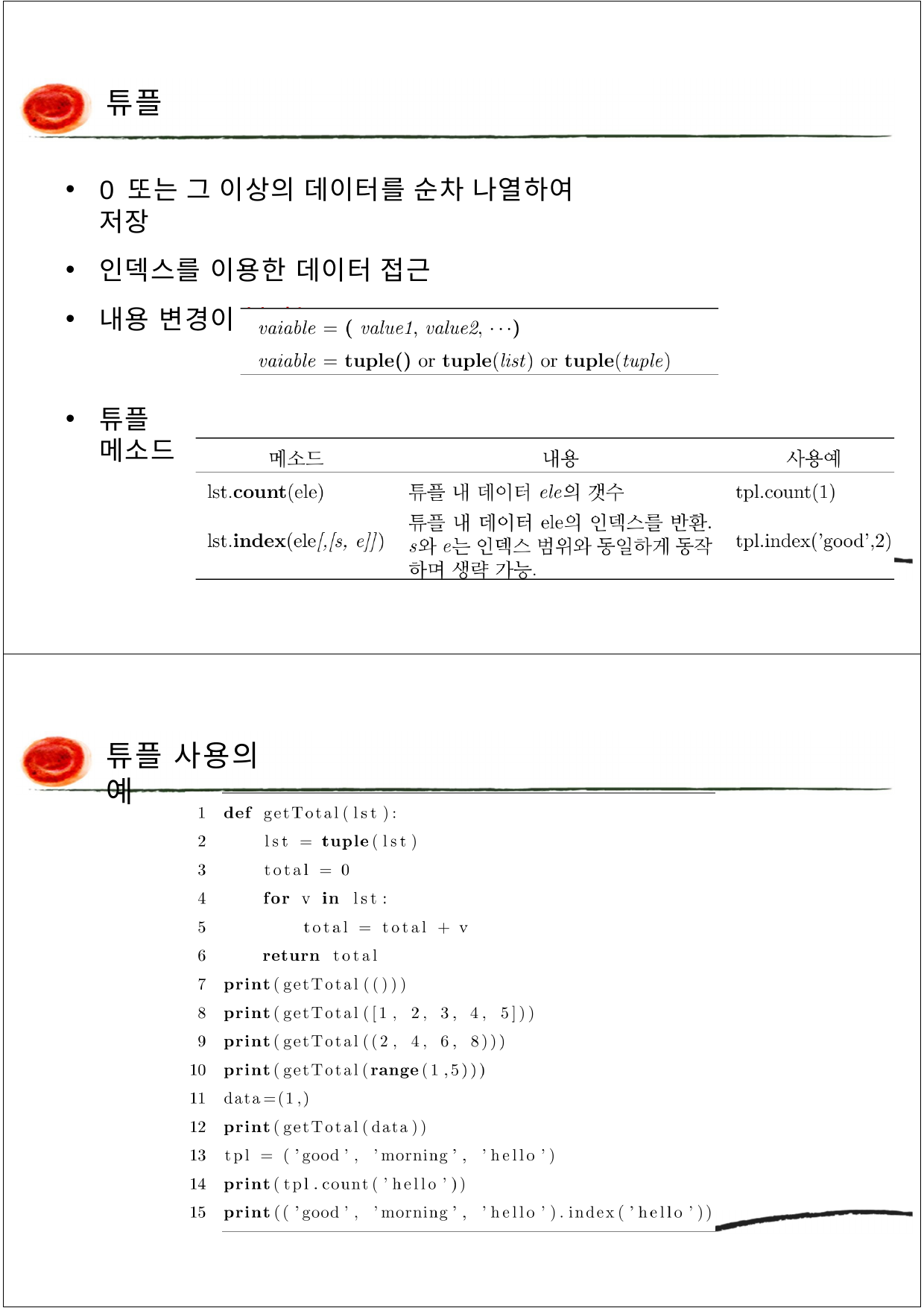

튜플

0 또는 그 이상의 데이터를 순차 나열하여 저장
인덱스를 이용한 데이터 접근
내용 변경이 불가능

튜플 메소드

튜플 사용의 예